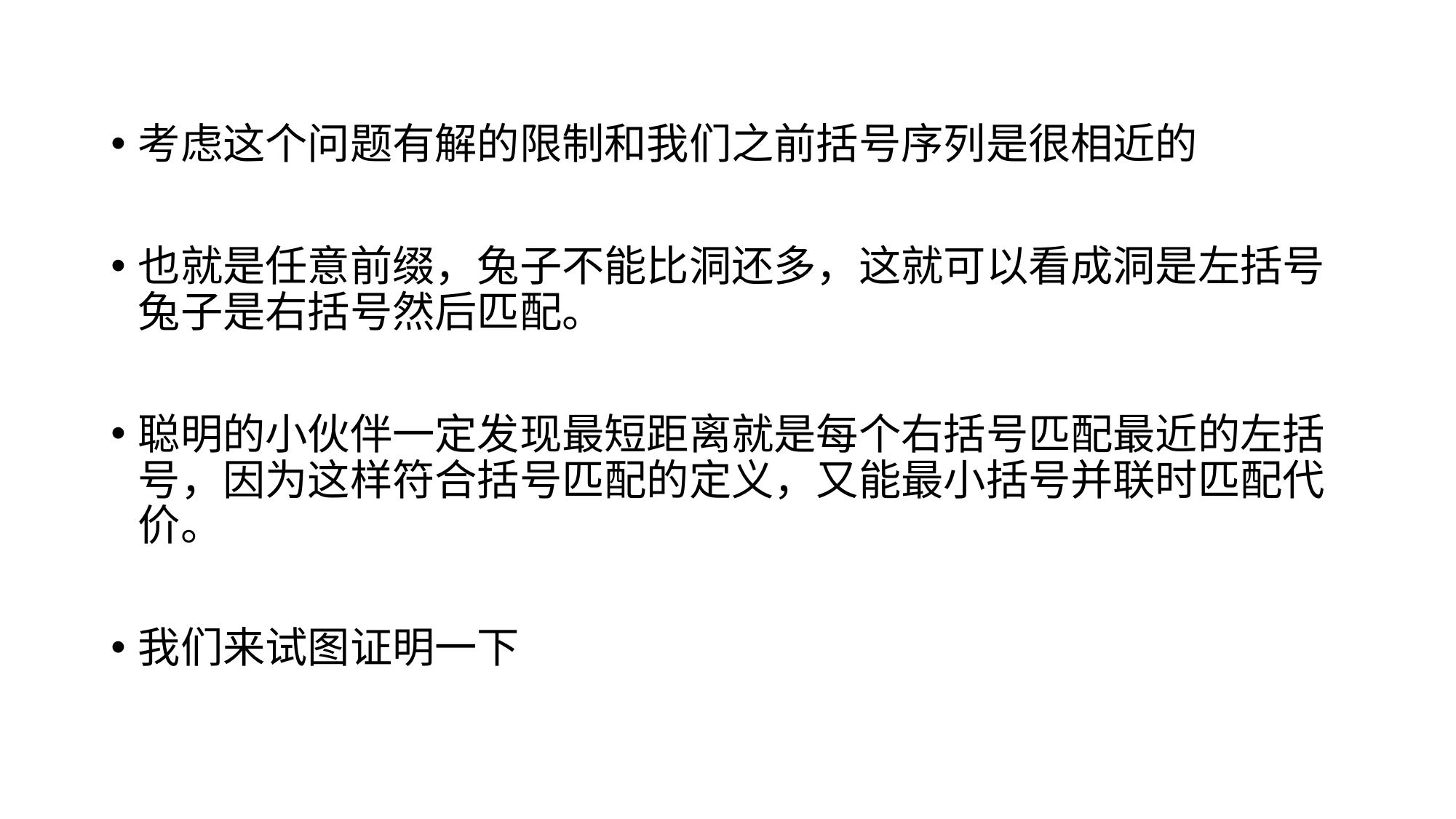

考虑这个问题有解的限制和我们之前括号序列是很相近的

也就是任意前缀，兔子不能比洞还多，这就可以看成洞是左括号兔子是右括号然后匹配。

聪明的小伙伴一定发现最短距离就是每个右括号匹配最近的左括号，因为这样符合括号匹配的定义，又能最小括号并联时匹配代价。

我们来试图证明一下